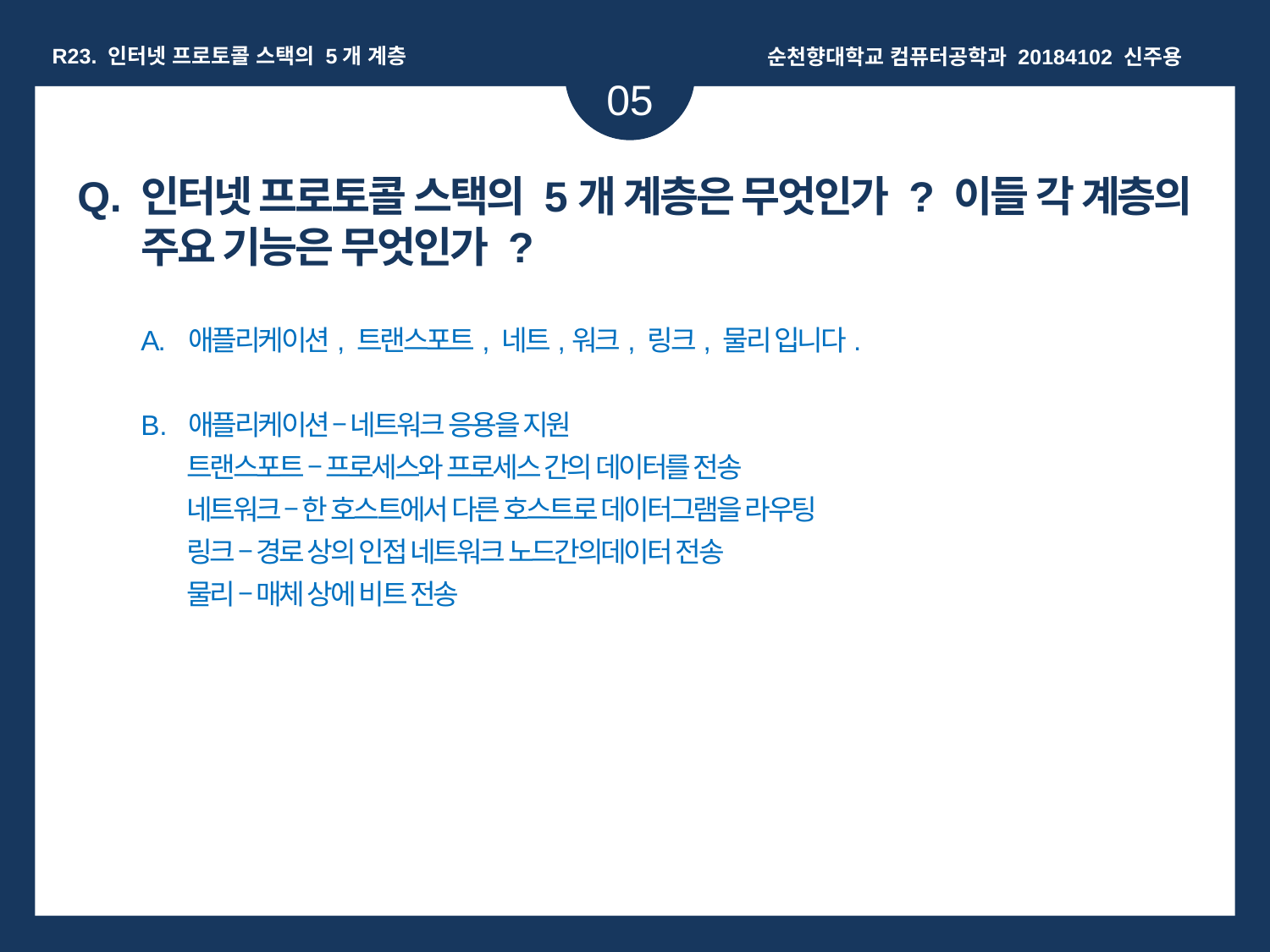

R23. 인터넷 프로토콜 스택의 5개 계층
순천향대학교 컴퓨터공학과 20184102 신주용
05

인터넷 프로토콜 스택의 5개 계층은 무엇인가 ? 이들 각 계층의 주요 기능은 무엇인가 ?

애플리케이션, 트랜스포트, 네트,워크, 링크, 물리 입니다.

애플리케이션 – 네트워크 응용을 지원
       트랜스포트 – 프로세스와 프로세스 간의 데이터를 전송
       네트워크 – 한 호스트에서 다른 호스트로 데이터그램을 라우팅
       링크 – 경로 상의 인접 네트워크 노드간의데이터 전송
       물리 – 매체 상에 비트 전송